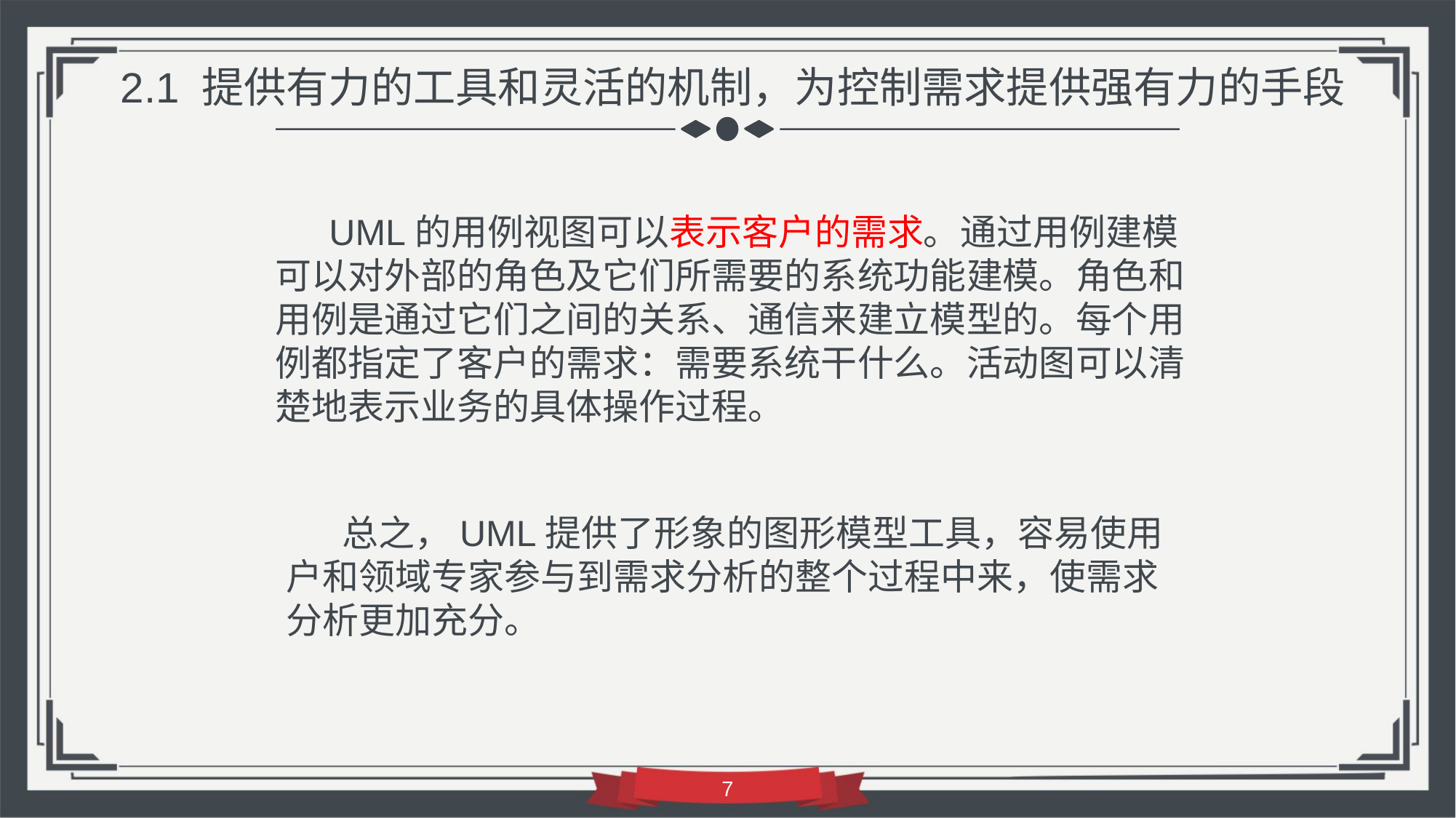

2.1 提供有力的工具和灵活的机制，为控制需求提供强有力的手段

       UML的用例视图可以表示客户的需求。通过用例建模可以对外部的角色及它们所需要的系统功能建模。角色和用例是通过它们之间的关系、通信来建立模型的。每个用例都指定了客户的需求：需要系统干什么。活动图可以清楚地表示业务的具体操作过程。
        总之，UML提供了形象的图形模型工具，容易使用户和领域专家参与到需求分析的整个过程中来，使需求分析更加充分。